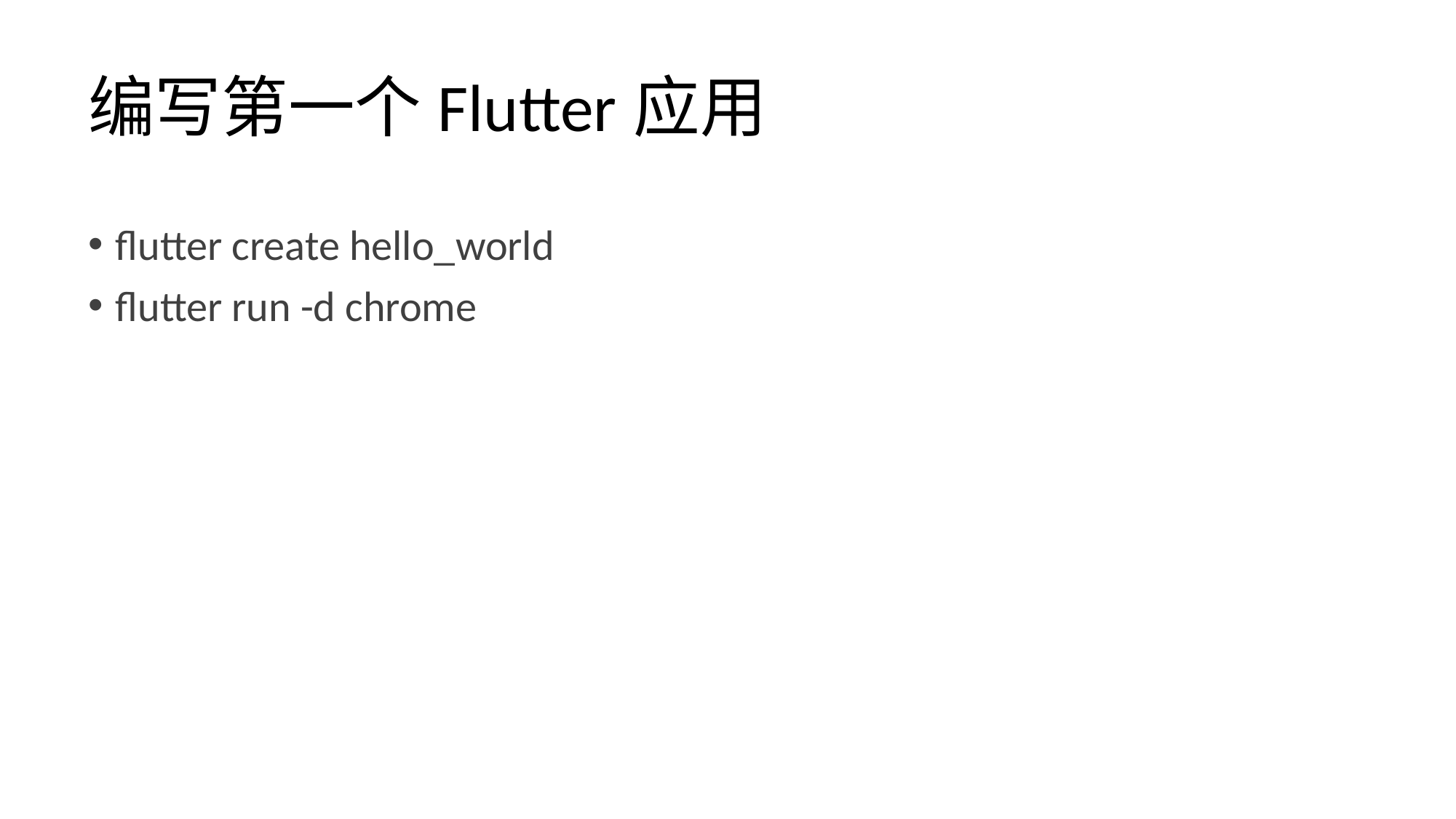

# 编写第一个Flutter应用
flutter create hello_world
flutter run -d chrome